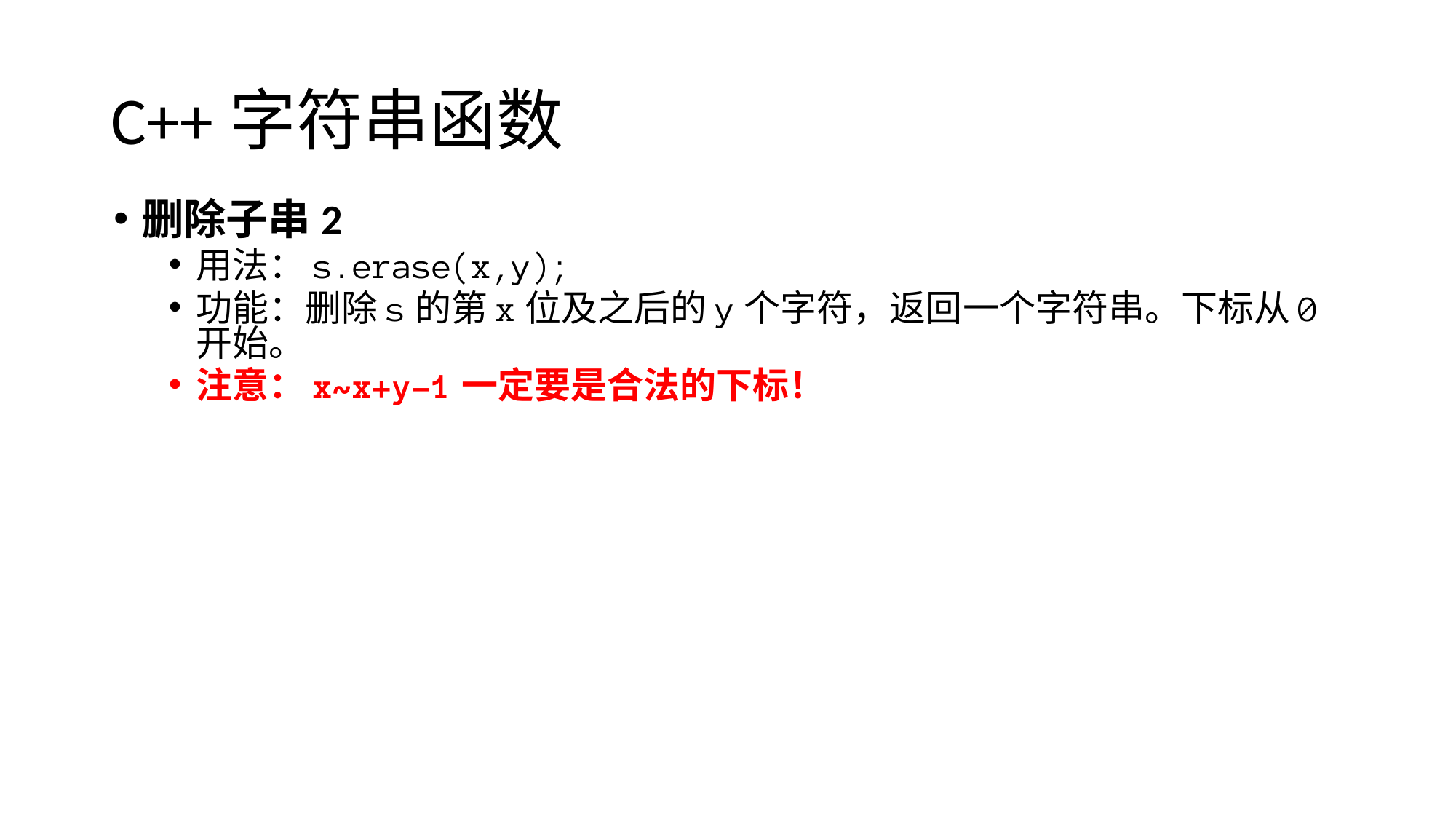

C++字符串函数
删除子串2
用法：s.erase(x,y);
功能：删除s的第x位及之后的y个字符，返回一个字符串。下标从0开始。
注意：x~x+y-1一定要是合法的下标！